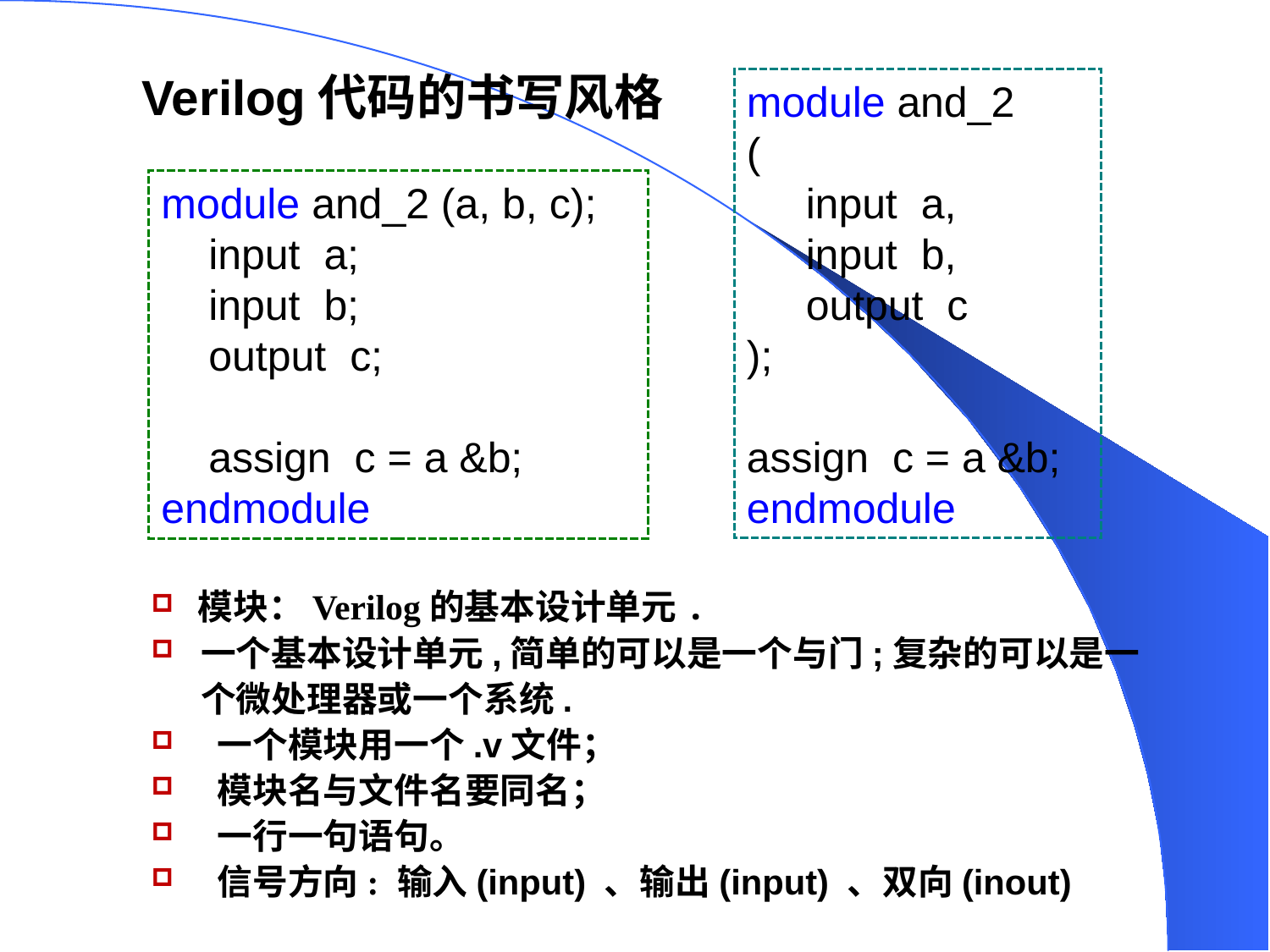

Verilog代码的书写风格
module and_2
(
     input  a,
     input  b,
     output  c
);

assign  c = a &b;
endmodule
module and_2 (a, b, c);
    input  a;
    input  b;
    output  c;

    assign  c = a &b;
endmodule
 模块：Verilog的基本设计单元.
一个基本设计单元,简单的可以是一个与门;复杂的可以是一个微处理器或一个系统.
 一个模块用一个.v文件；
 模块名与文件名要同名；
 一行一句语句。
 信号方向: 输入(input) 、输出(input) 、双向(inout)